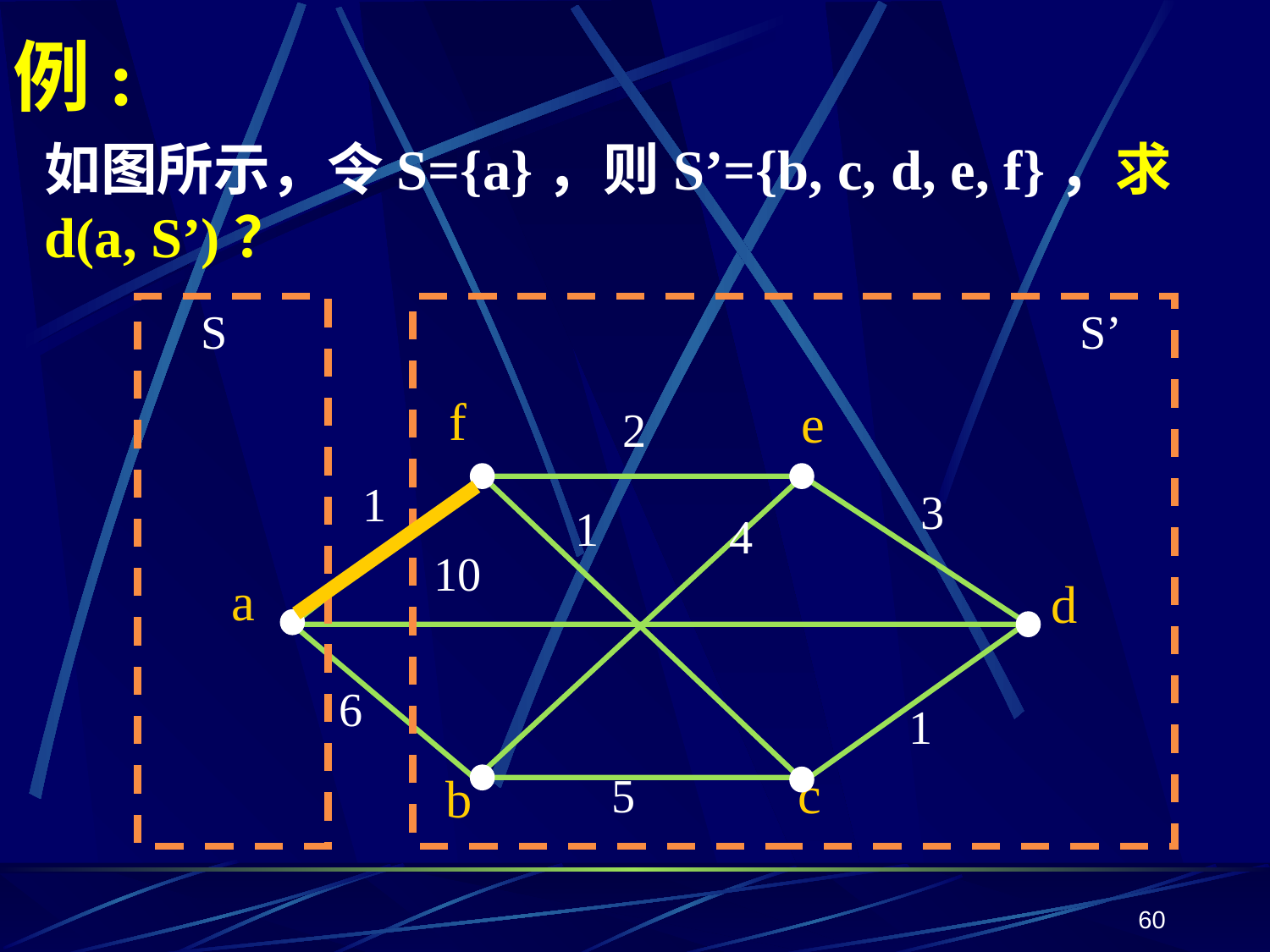

# 例:
如图所示，令S={a}，则S’={b, c, d, e, f}，求d(a, S’)？

S
S’
f
e
2

1
3
1
4
10
a
d
6
1
c
b
5

60